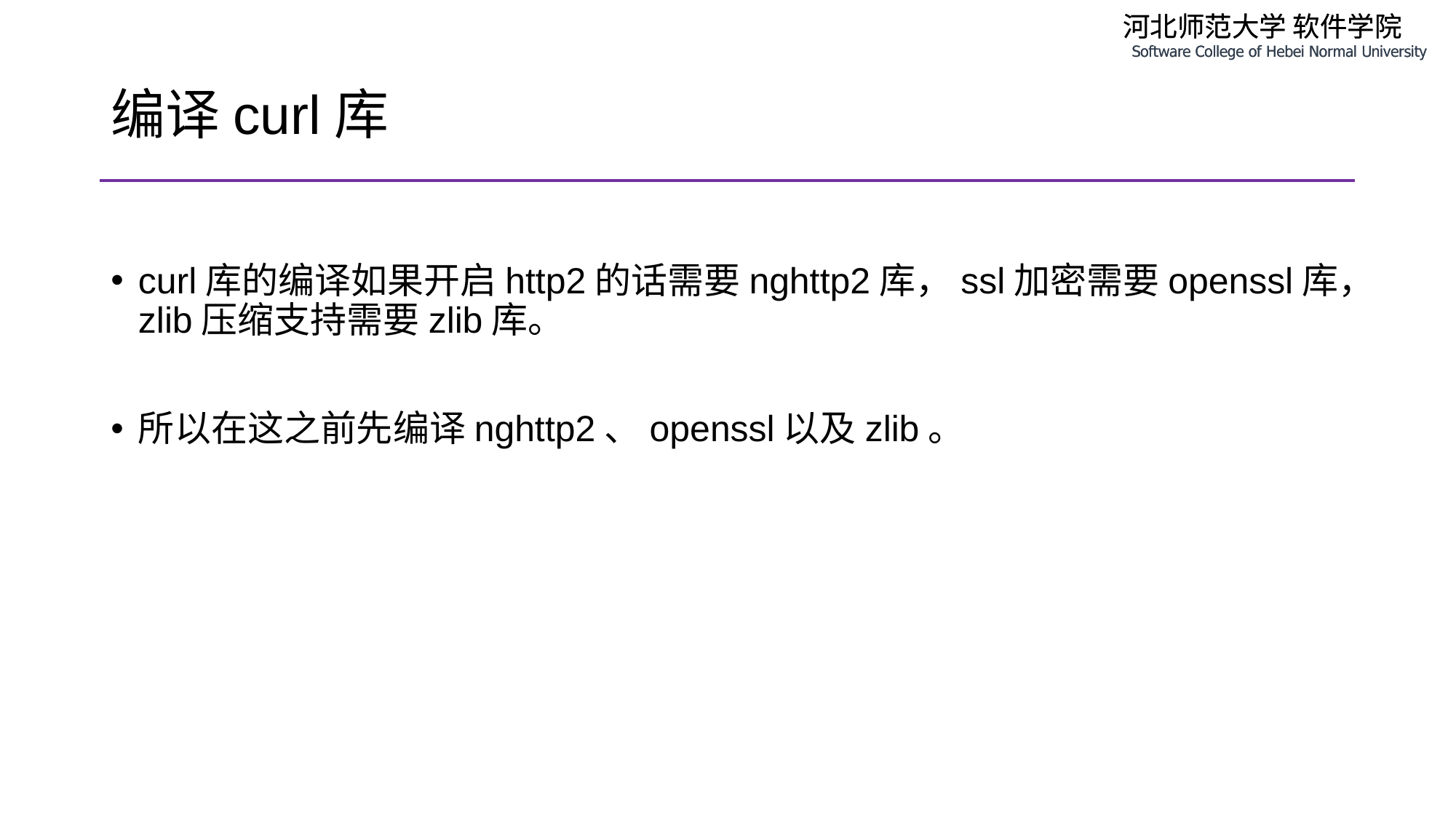

# 编译curl库

curl库的编译如果开启http2的话需要nghttp2库，ssl加密需要openssl库，zlib压缩支持需要zlib库。

所以在这之前先编译nghttp2、openssl以及zlib。